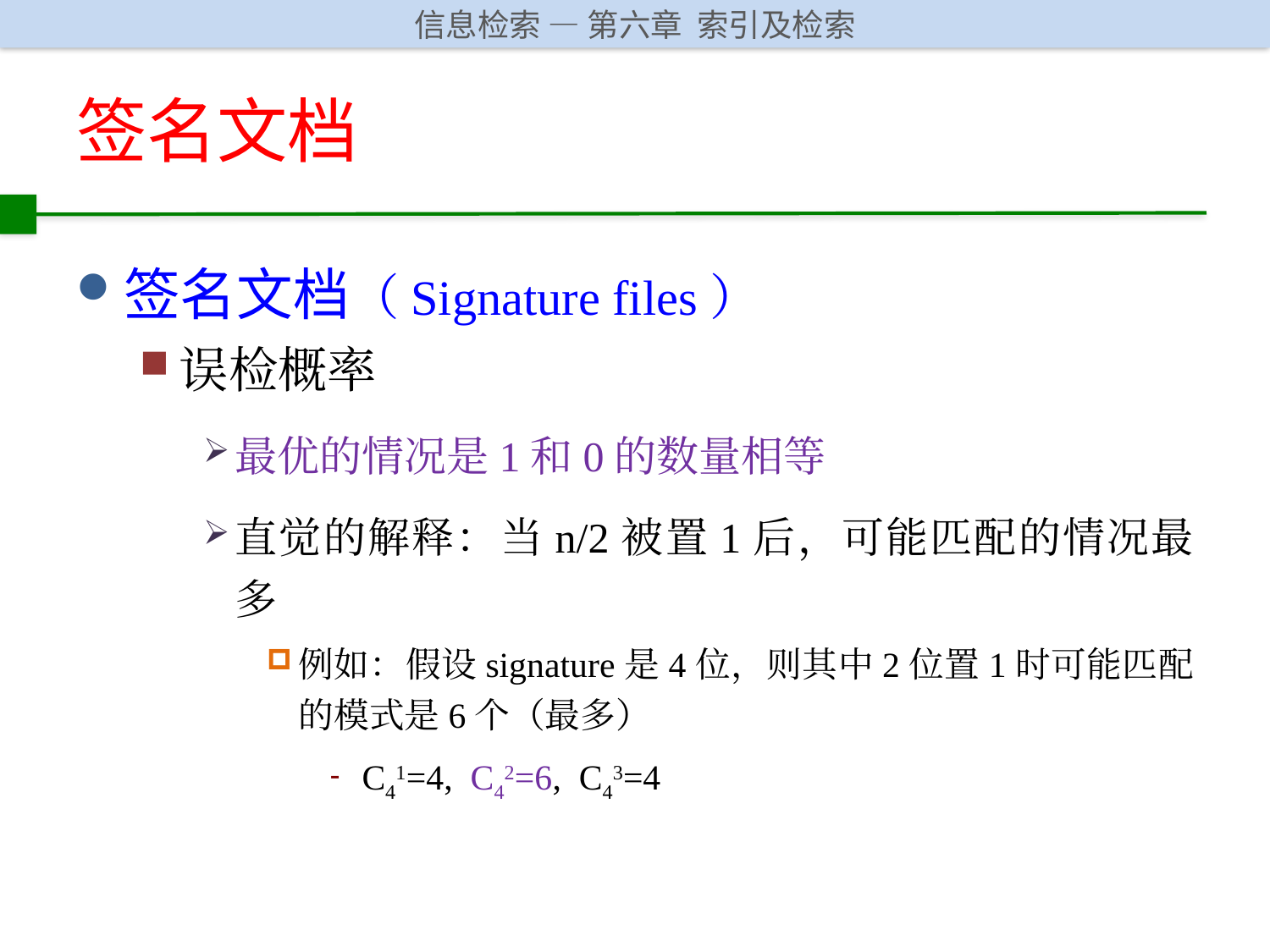

# 签名文档
签名文档（Signature files）
误检概率
最优的情况是1和0的数量相等
直觉的解释：当n/2被置1后，可能匹配的情况最多
例如：假设signature是4位，则其中2位置1时可能匹配的模式是6个（最多）
C41=4,  C42=6,  C43=4